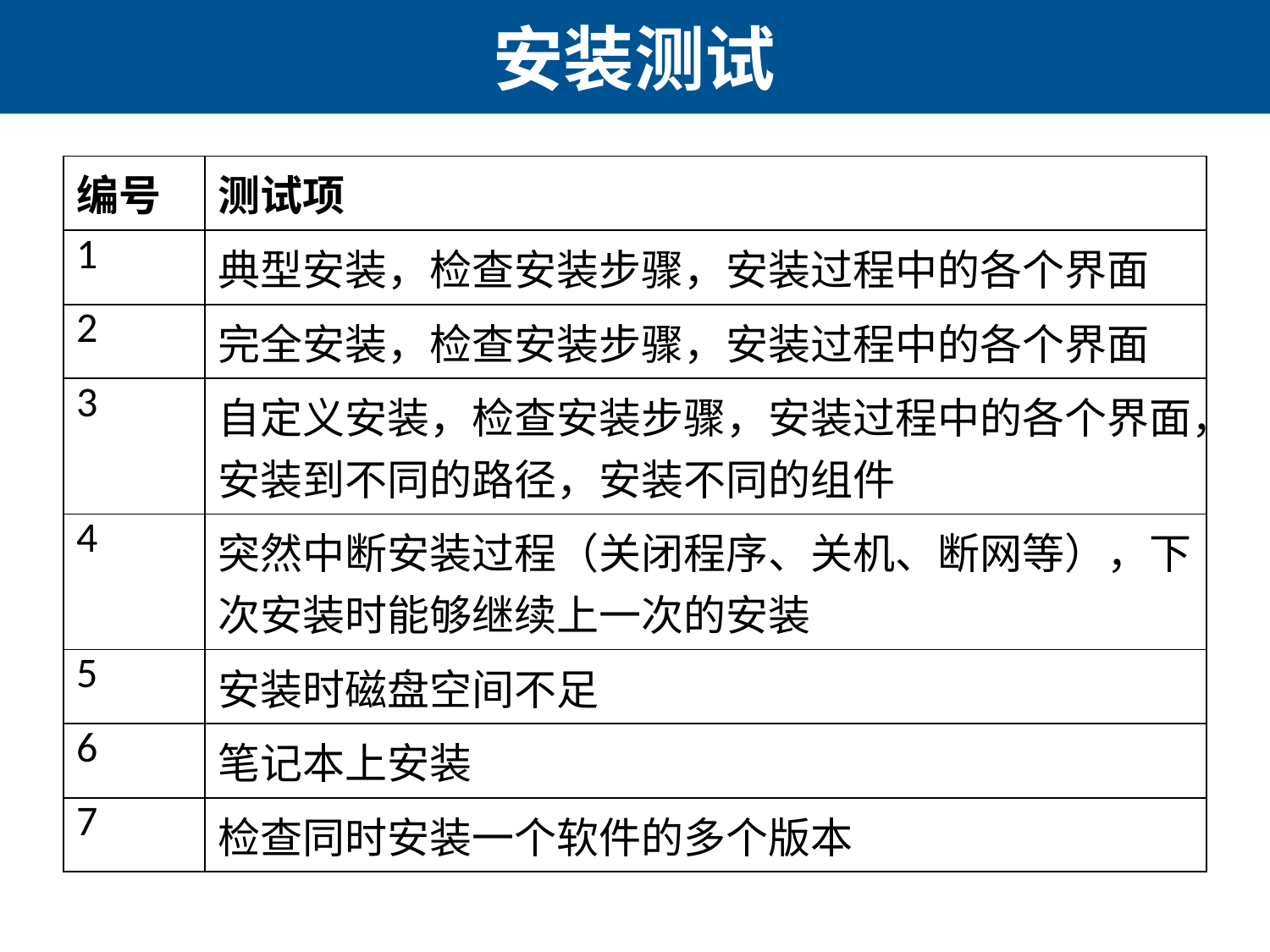

# 安装测试
| 编号 | 测试项 |
| --- | --- |
| 1 | 典型安装，检查安装步骤，安装过程中的各个界面 |
| 2 | 完全安装，检查安装步骤，安装过程中的各个界面 |
| 3 | 自定义安装，检查安装步骤，安装过程中的各个界面，安装到不同的路径，安装不同的组件 |
| 4 | 突然中断安装过程（关闭程序、关机、断网等），下次安装时能够继续上一次的安装 |
| 5 | 安装时磁盘空间不足 |
| 6 | 笔记本上安装 |
| 7 | 检查同时安装一个软件的多个版本 |